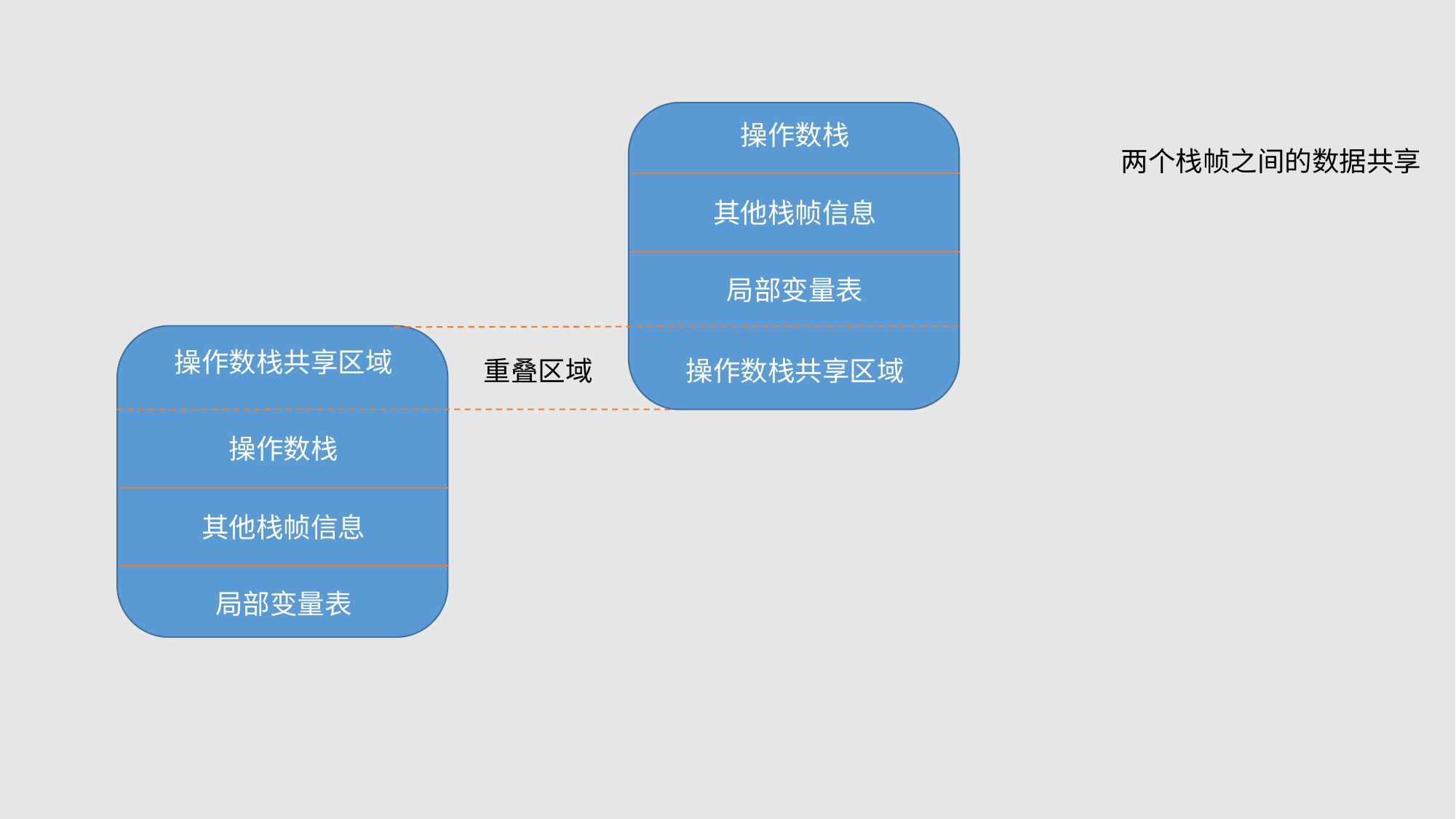

操作数栈
两个栈帧之间的数据共享
其他栈帧信息
局部变量表

操作数栈共享区域
重叠区域
操作数栈共享区域
操作数栈
其他栈帧信息
局部变量表